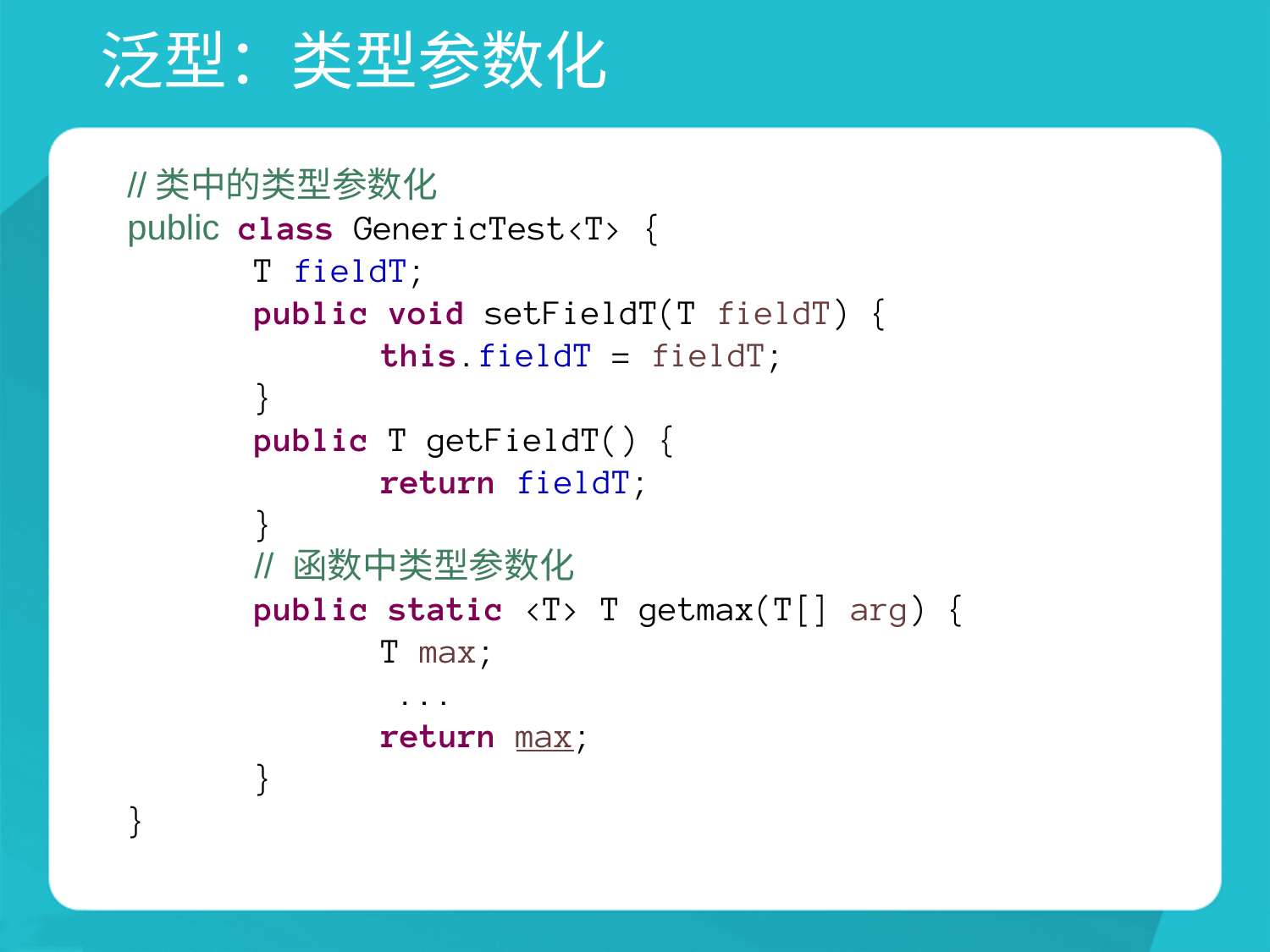

# 泛型：类型参数化
//类中的类型参数化public class GenericTest<T> {	T fieldT;	public void setFieldT(T fieldT) {		this.fieldT = fieldT;	}	public T getFieldT() {		return fieldT;	}	// 函数中类型参数化	public static <T> T getmax(T[] arg) {		T max;
              ...		return max;	}}